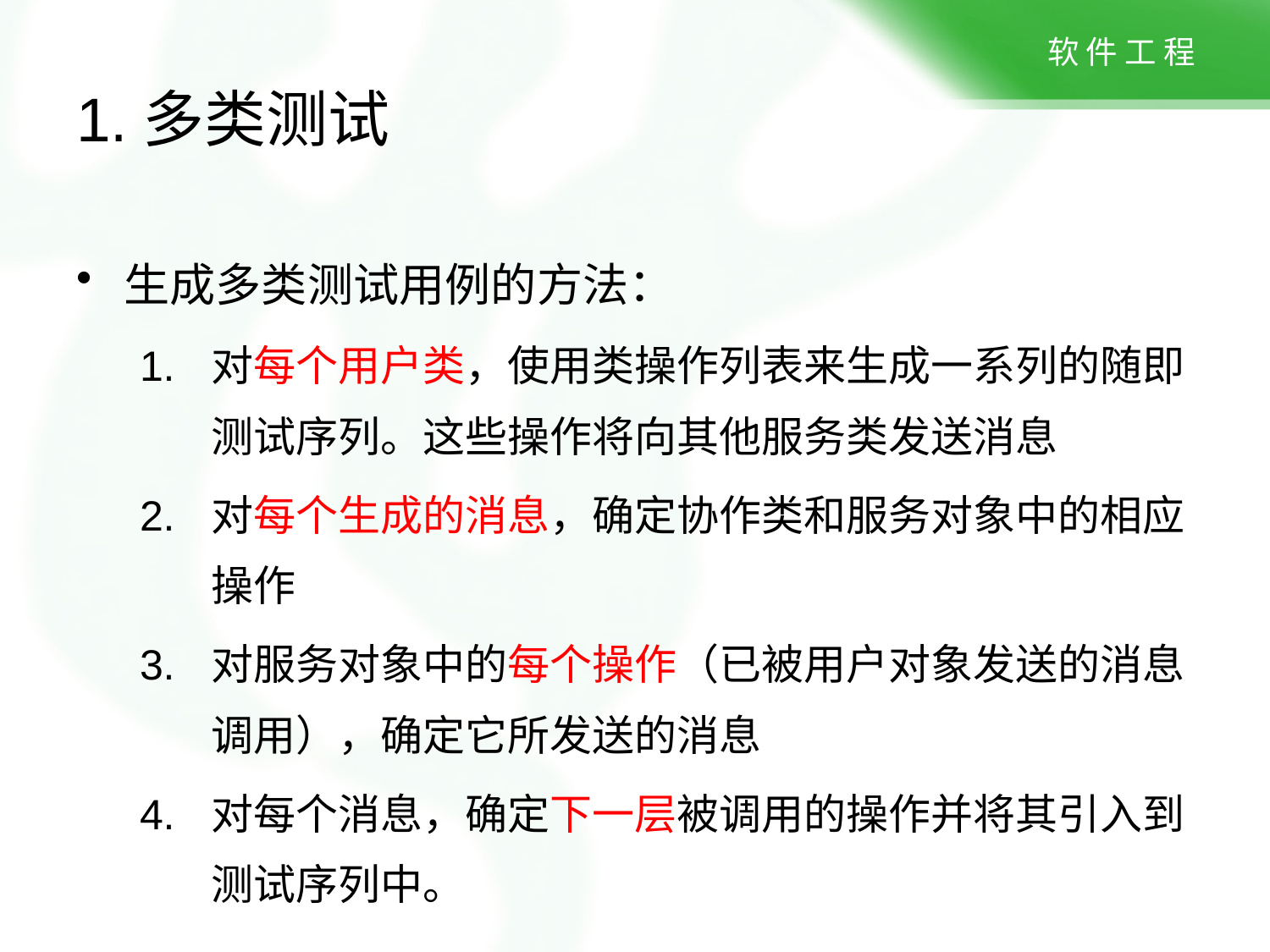

1.多类测试
生成多类测试用例的方法：
对每个用户类，使用类操作列表来生成一系列的随即测试序列。这些操作将向其他服务类发送消息
对每个生成的消息，确定协作类和服务对象中的相应操作
对服务对象中的每个操作（已被用户对象发送的消息调用），确定它所发送的消息
对每个消息，确定下一层被调用的操作并将其引入到测试序列中。